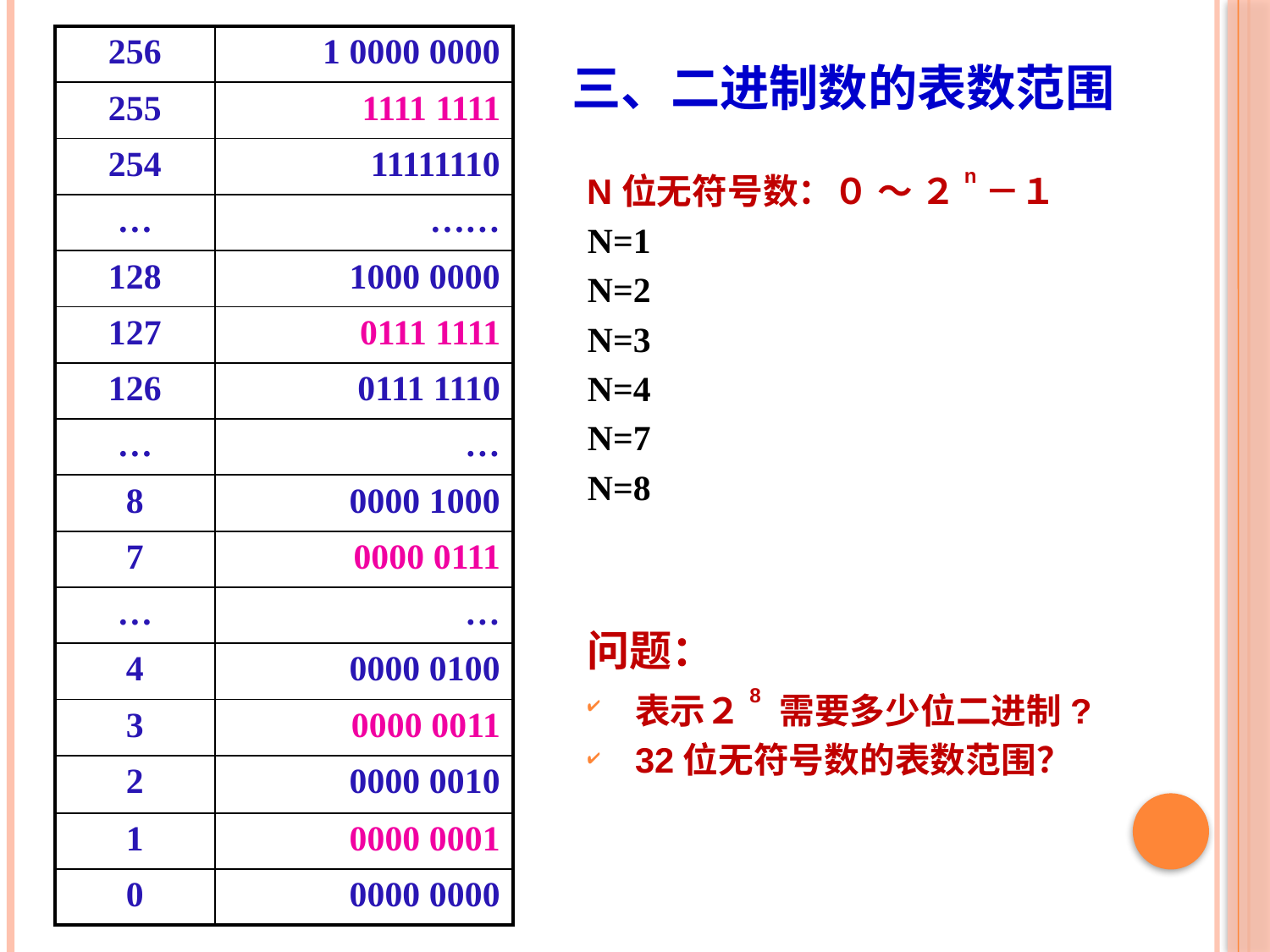

| 256 | 1 0000 0000 |
| --- | --- |
| 255 | 1111 1111 |
| 254 | 11111110 |
| … | …… |
| 128 | 1000 0000 |
| 127 | 0111 1111 |
| 126 | 0111 1110 |
| … | … |
| 8 | 0000 1000 |
| 7 | 0000 0111 |
| … | … |
| 4 | 0000 0100 |
| 3 | 0000 0011 |
| 2 | 0000 0010 |
| 1 | 0000 0001 |
| 0 | 0000 0000 |
三、二进制数的表数范围
N位无符号数：０ ～ ２n－１
N=1
N=2
N=3
N=4
N=7
N=8

问题：
表示２8 需要多少位二进制?
32位无符号数的表数范围？